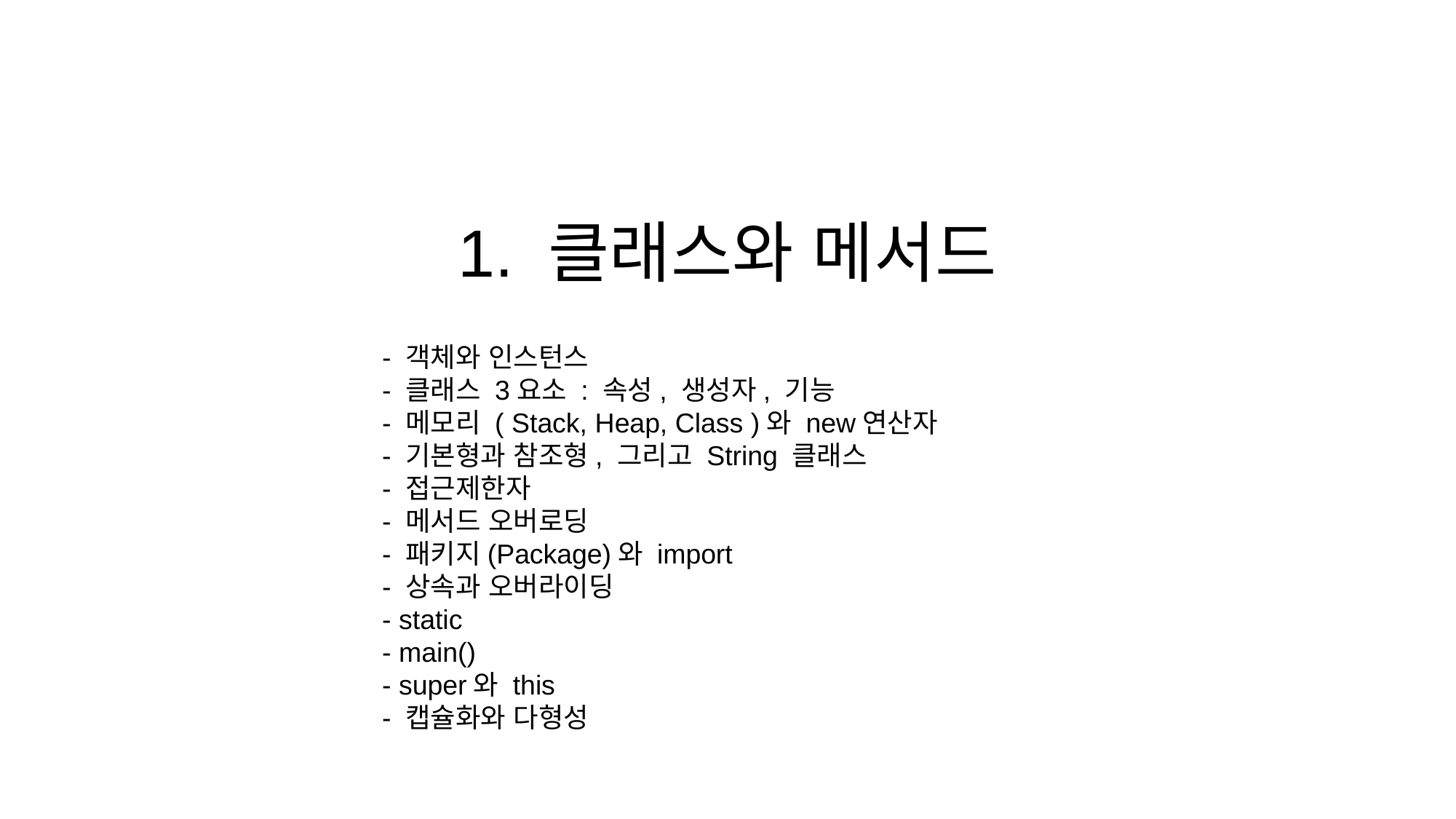

# 1. 클래스와 메서드
 - 객체와 인스턴스
 - 클래스 3요소 : 속성, 생성자, 기능
 - 메모리 ( Stack, Heap, Class )와 new연산자
 - 기본형과 참조형, 그리고 String 클래스
 - 접근제한자
 - 메서드 오버로딩
 - 패키지(Package)와 import
 - 상속과 오버라이딩
 - static
 - main()
 - super와 this
 - 캡슐화와 다형성